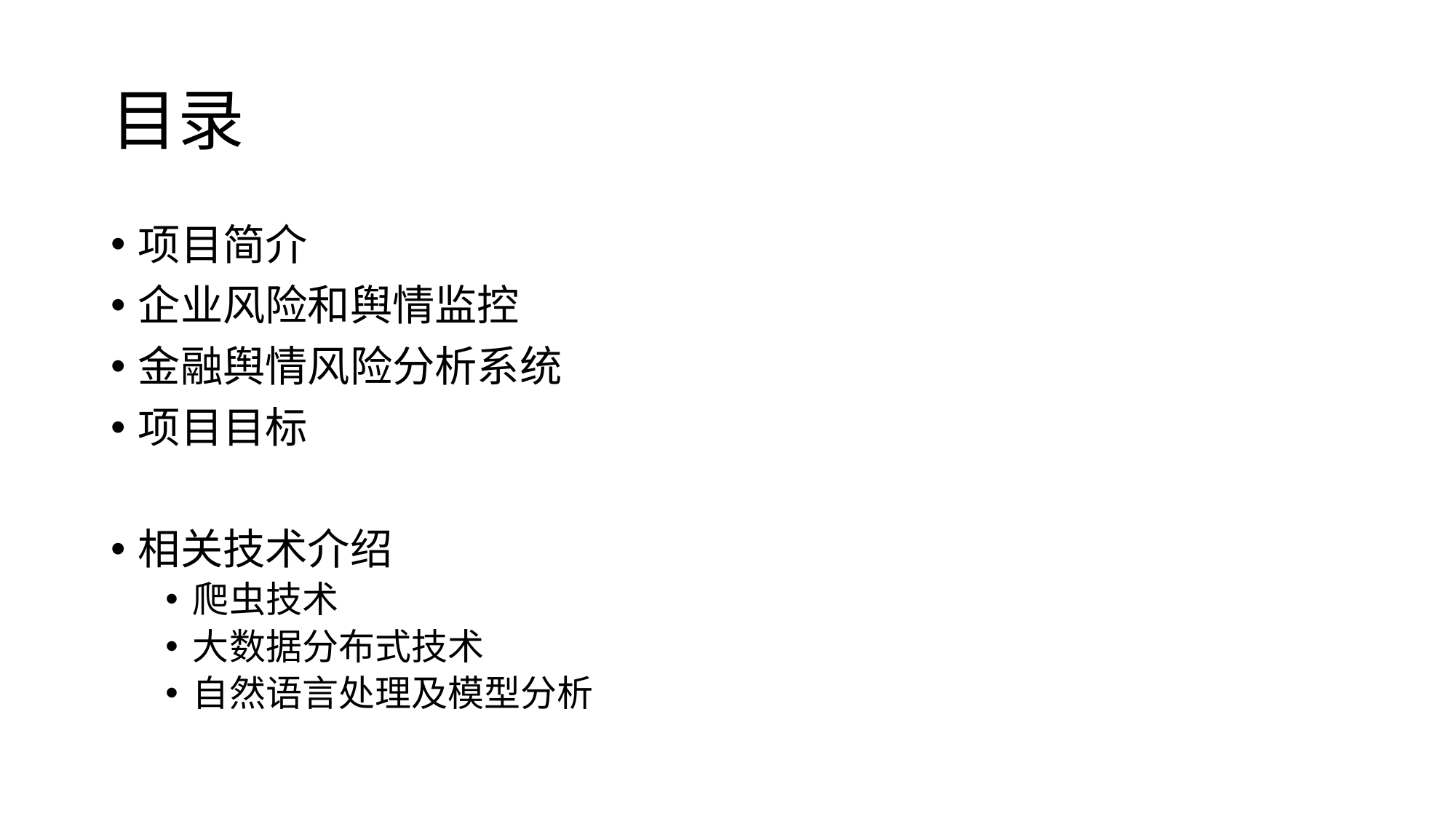

# 目录
项目简介
企业风险和舆情监控
金融舆情风险分析系统
项目目标

相关技术介绍
爬虫技术
大数据分布式技术
自然语言处理及模型分析